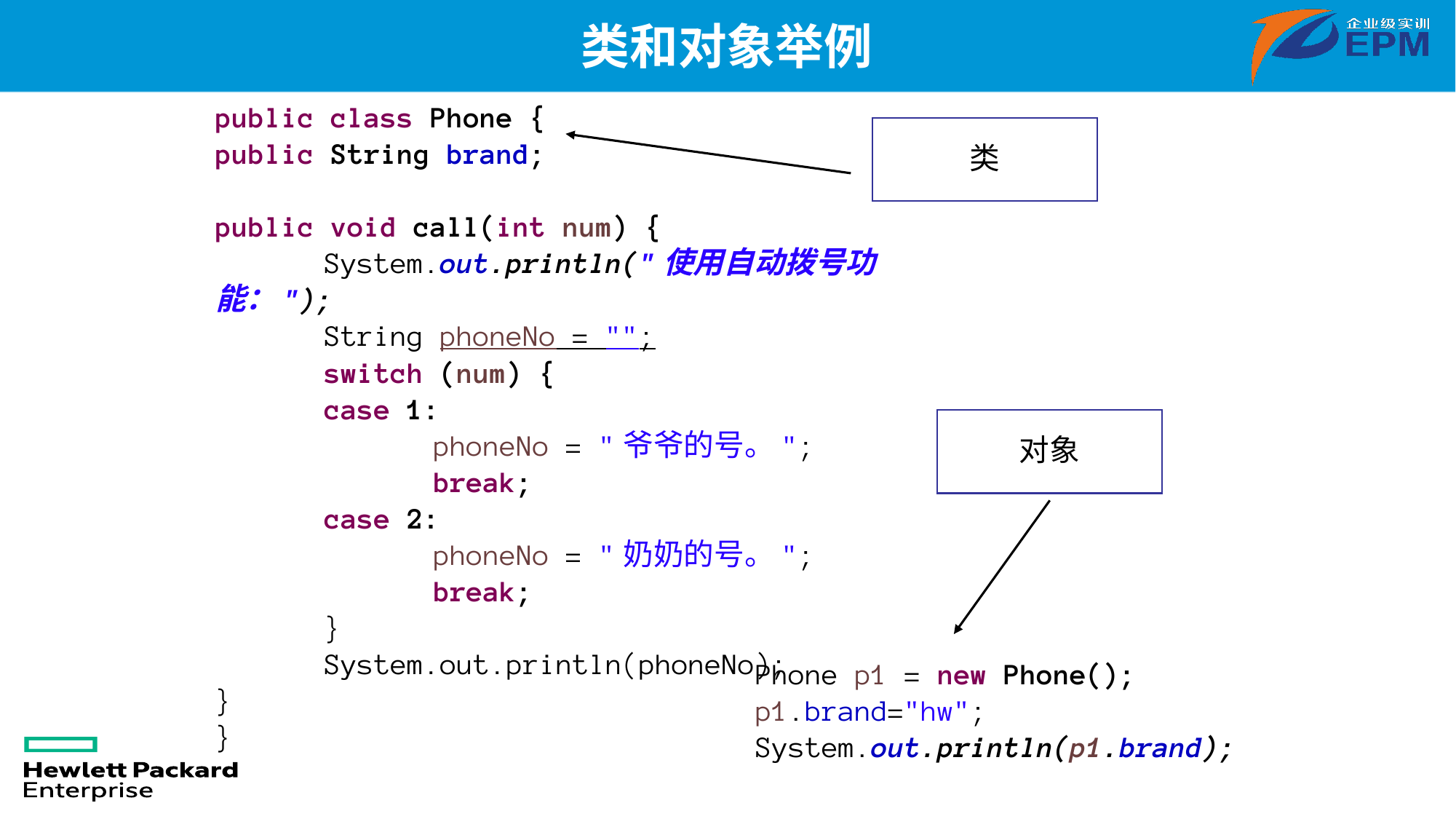

# 类和对象举例
public class Phone {
public String brand;

public void call(int num) {
	System.out.println("使用自动拨号功能：");
	String phoneNo = "";
	switch (num) {
	case 1:
		phoneNo = "爷爷的号。";
		break;
	case 2:
		phoneNo = "奶奶的号。";
		break;
	}
	System.out.println(phoneNo);
}
}
类
对象
Phone p1 = new Phone();
p1.brand="hw";
System.out.println(p1.brand);